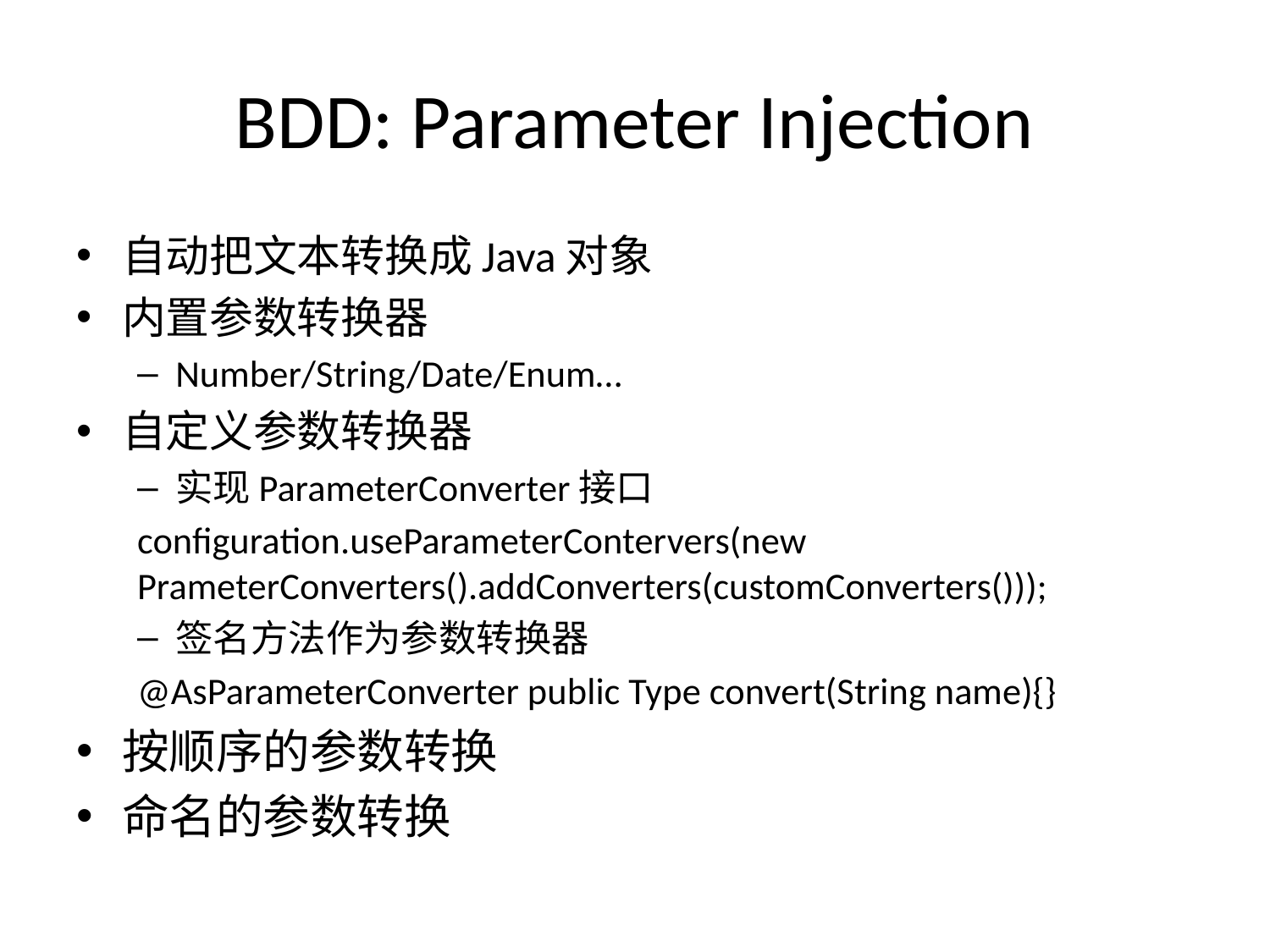

# BDD: Parameter Injection
自动把文本转换成Java对象
内置参数转换器
Number/String/Date/Enum…
自定义参数转换器
实现ParameterConverter接口
configuration.useParameterContervers(new PrameterConverters().addConverters(customConverters()));
签名方法作为参数转换器
@AsParameterConverter public Type convert(String name){}
按顺序的参数转换
命名的参数转换